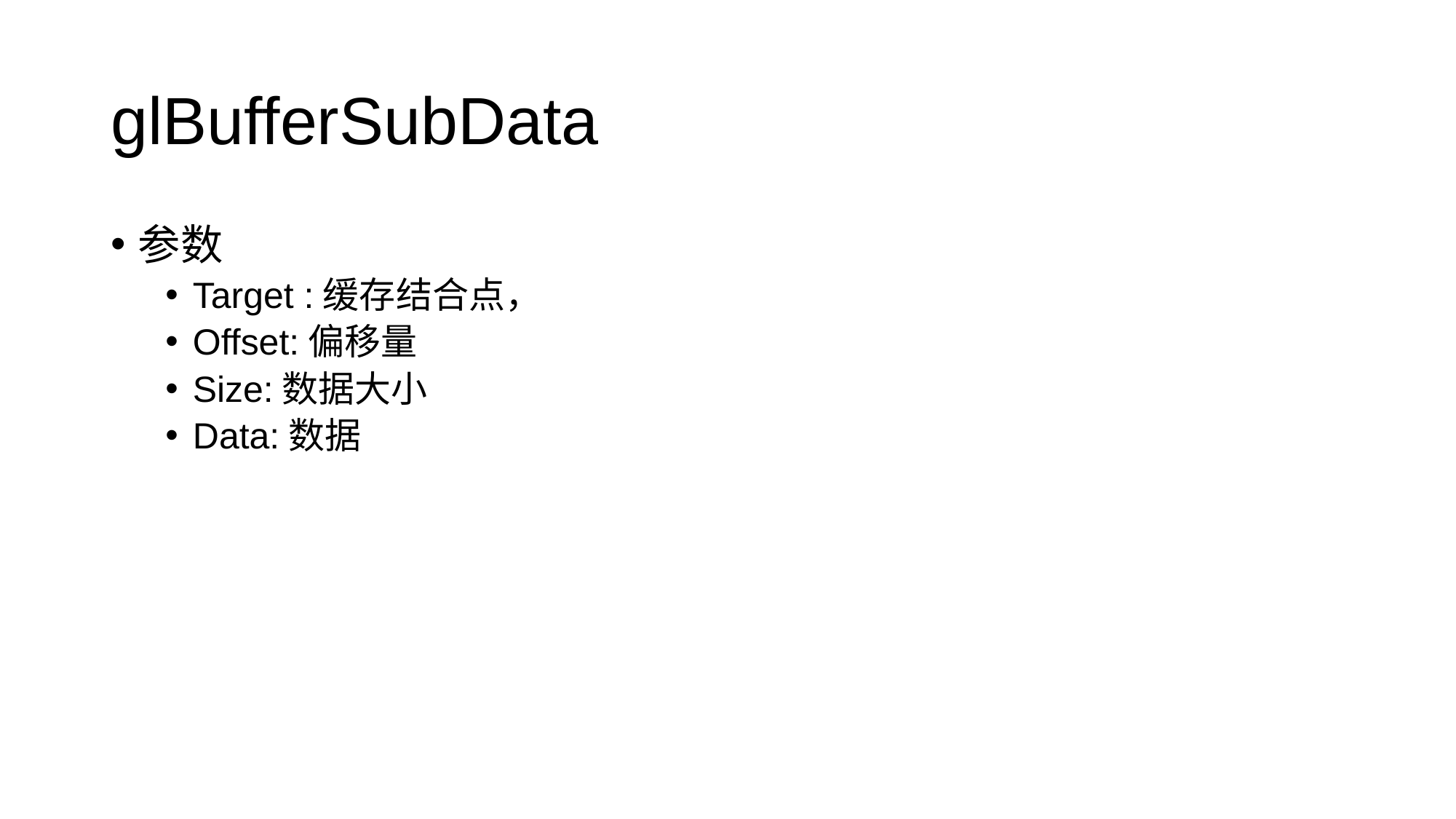

# glBufferSubData
参数
Target :缓存结合点，
Offset:偏移量
Size:数据大小
Data:数据